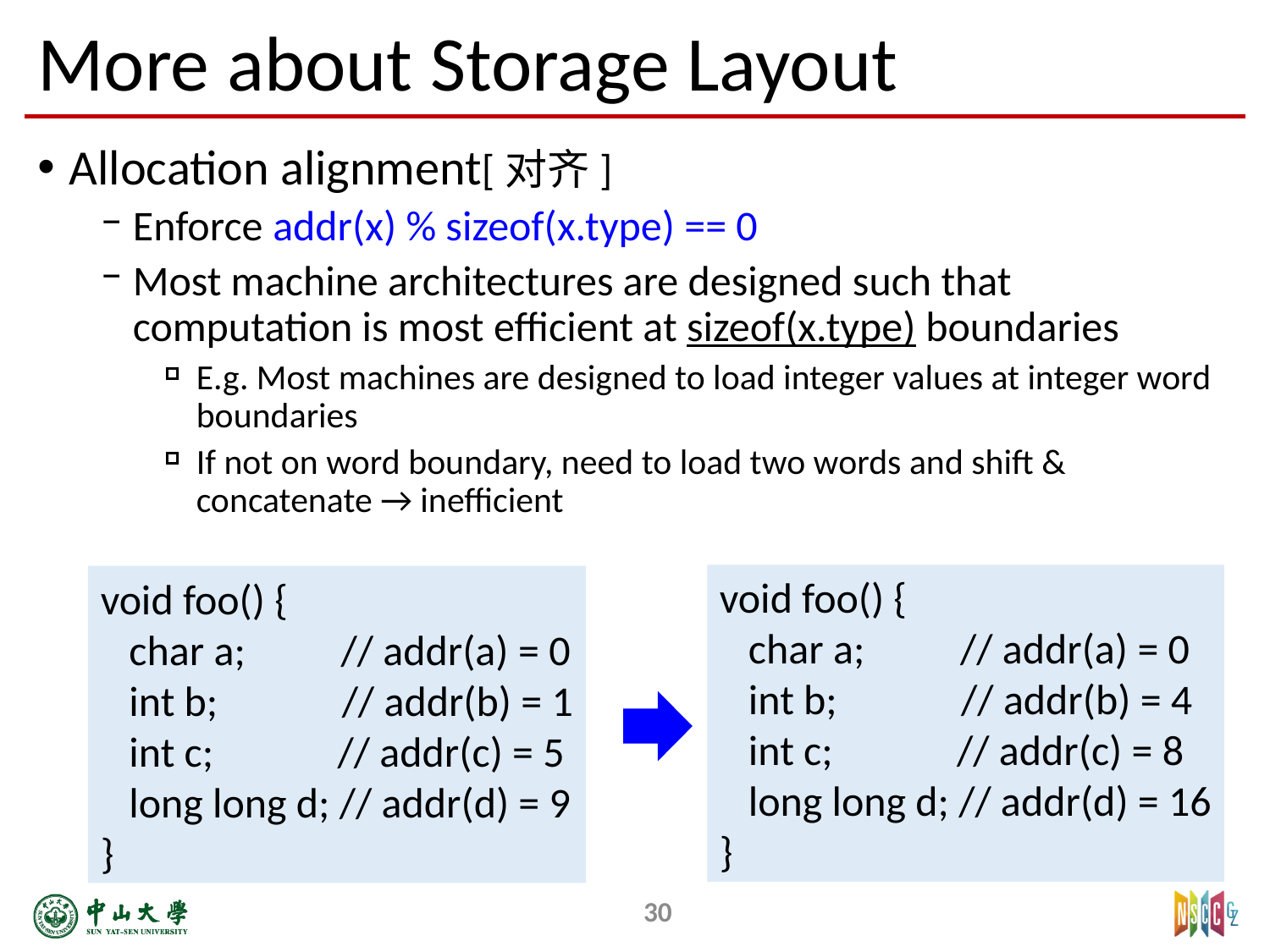

# More about Storage Layout
Allocation alignment[对齐]
Enforce addr(x) % sizeof(x.type) == 0
Most machine architectures are designed such that computation is most efficient at sizeof(x.type) boundaries
E.g. Most machines are designed to load integer values at integer word boundaries
If not on word boundary, need to load two words and shift & concatenate → inefficient
void foo() {
   char a;          // addr(a) = 0
   int b;             // addr(b) = 4
   int c;             // addr(c) = 8
   long long d; // addr(d) = 16
}
void foo() {
   char a;          // addr(a) = 0
   int b;             // addr(b) = 1
   int c;             // addr(c) = 5
   long long d; // addr(d) = 9
}

30